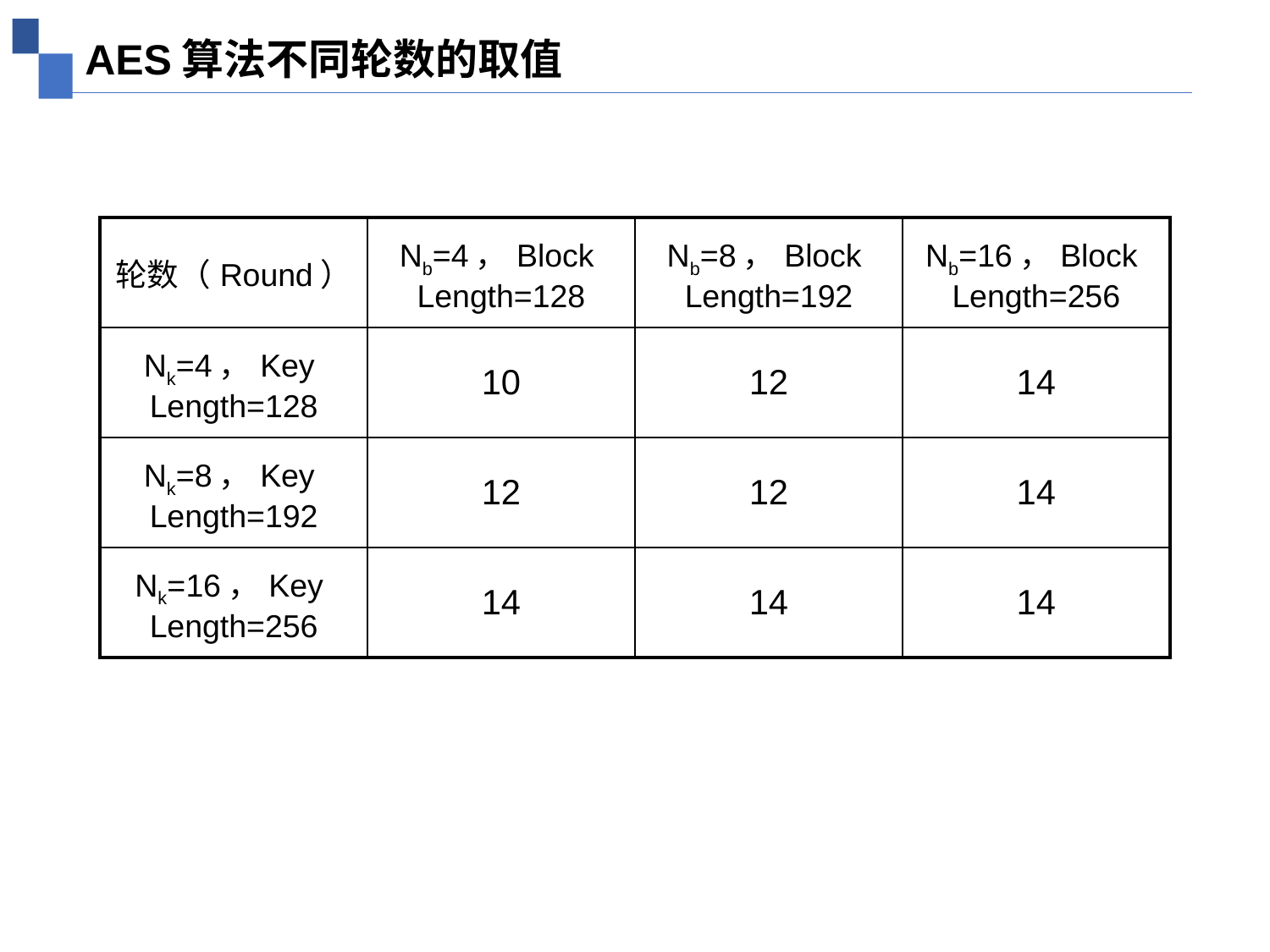

AES算法不同轮数的取值
| 轮数（Round） | Nb=4，Block Length=128 | Nb=8，Block Length=192 | Nb=16，Block Length=256 |
| --- | --- | --- | --- |
| Nk=4，Key Length=128 | 10 | 12 | 14 |
| Nk=8，Key Length=192 | 12 | 12 | 14 |
| Nk=16，Key Length=256 | 14 | 14 | 14 |
5